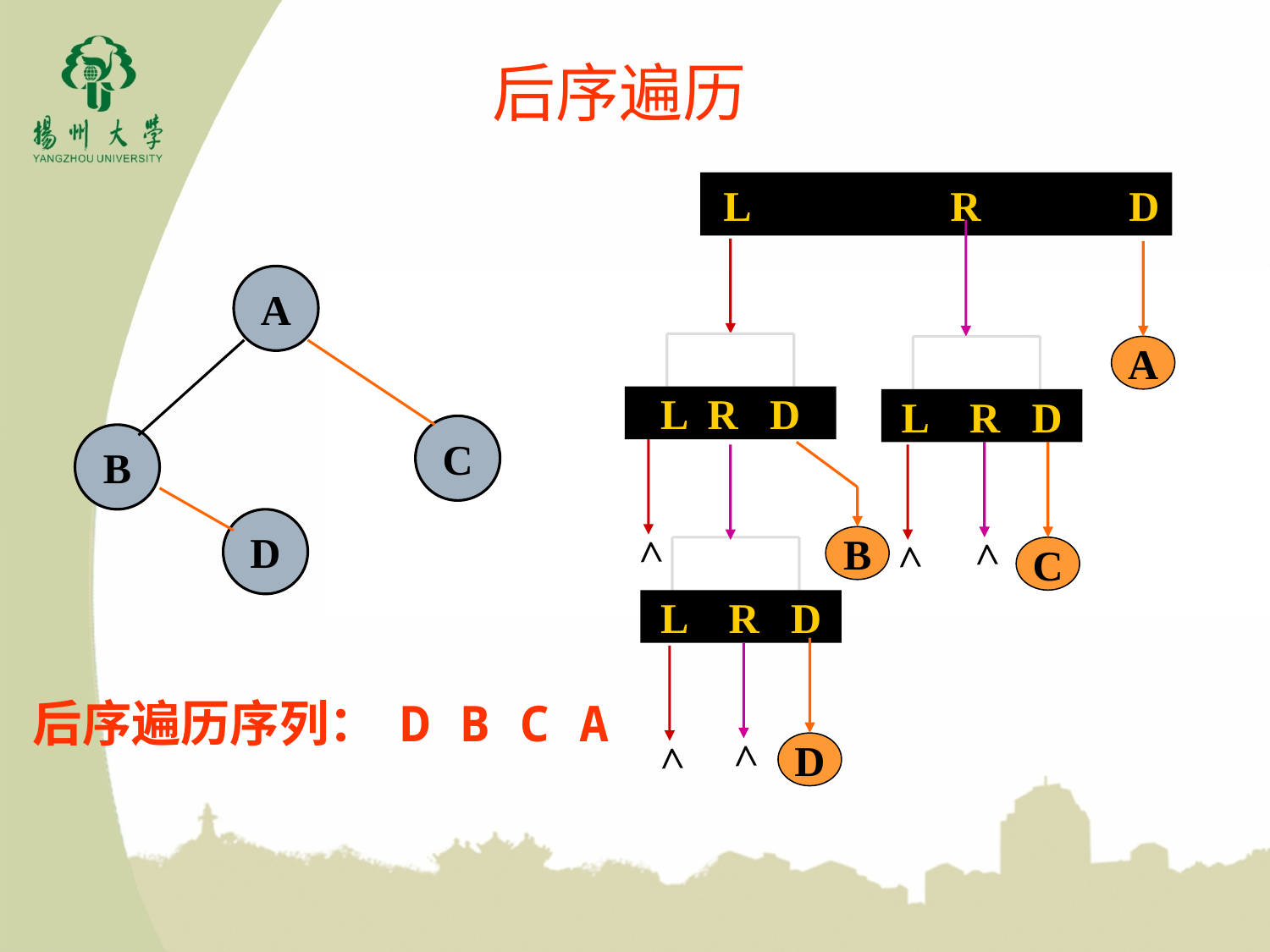

后序遍历
 L                   R              D

A
A

C
B

D

L  R   D
L    R   D

>

B

>

C

>

L    R   D

D

>

>
后序遍历序列： D B C A